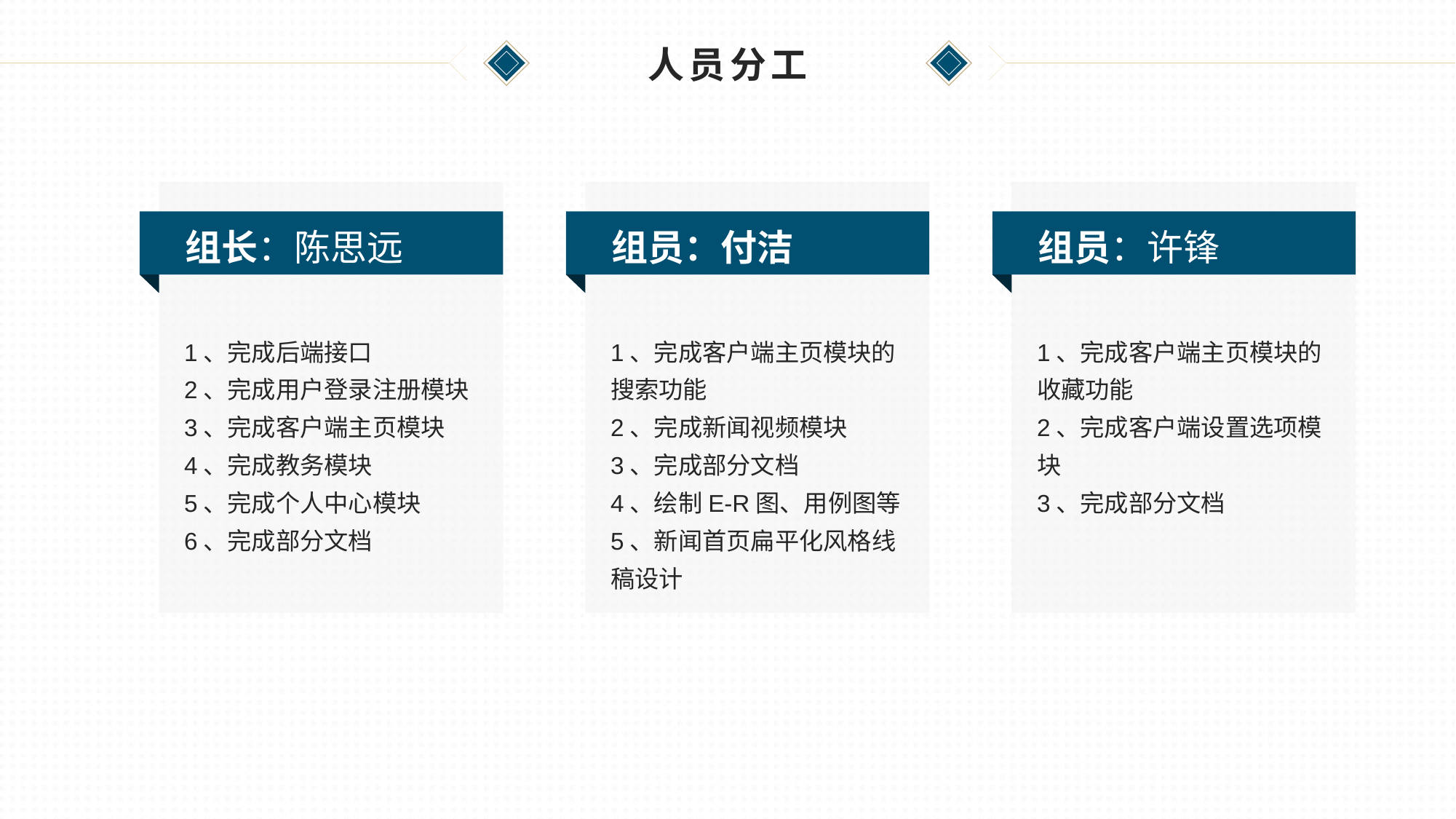

# 人员分工

组长：陈思远

1、完成后端接口
2、完成用户登录注册模块
3、完成客户端主页模块
4、完成教务模块
5、完成个人中心模块
6、完成部分文档

组员：付洁

1、完成客户端主页模块的搜索功能
2、完成新闻视频模块
3、完成部分文档
4、绘制E-R图、用例图等
5、新闻首页扁平化风格线稿设计

组员：许锋

1、完成客户端主页模块的收藏功能
2、完成客户端设置选项模块
3、完成部分文档